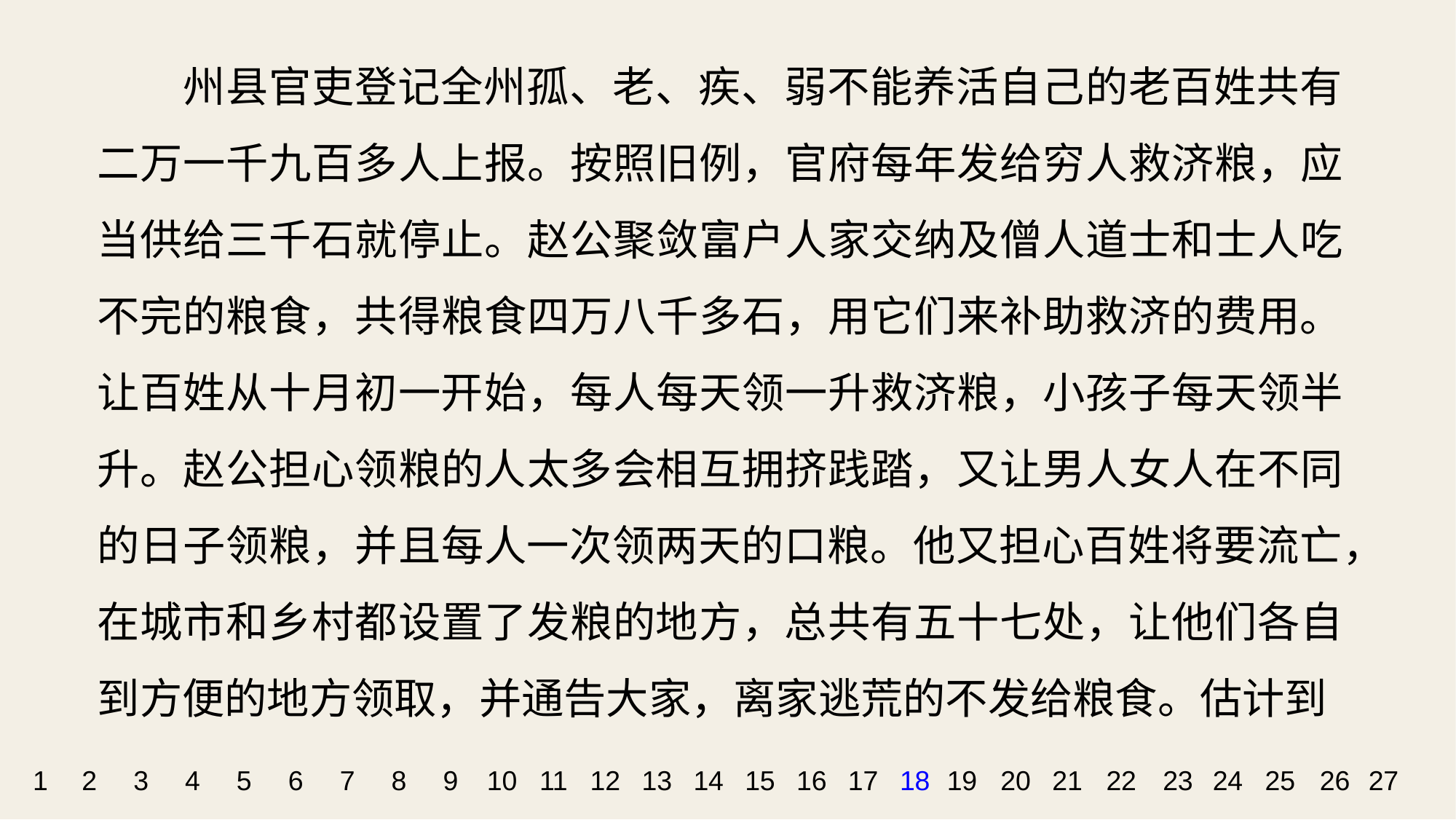

州县官吏登记全州孤、老、疾、弱不能养活自己的老百姓共有二万一千九百多人上报。按照旧例，官府每年发给穷人救济粮，应当供给三千石就停止。赵公聚敛富户人家交纳及僧人道士和士人吃不完的粮食，共得粮食四万八千多石，用它们来补助救济的费用。让百姓从十月初一开始，每人每天领一升救济粮，小孩子每天领半升。赵公担心领粮的人太多会相互拥挤践踏，又让男人女人在不同的日子领粮，并且每人一次领两天的口粮。他又担心百姓将要流亡，在城市和乡村都设置了发粮的地方，总共有五十七处，让他们各自到方便的地方领取，并通告大家，离家逃荒的不发给粮食。估计到
1
2
3
4
5
6
7
8
9
10
11
12
13
14
15
16
17
18
19
20
21
22
23
24
25
26
27